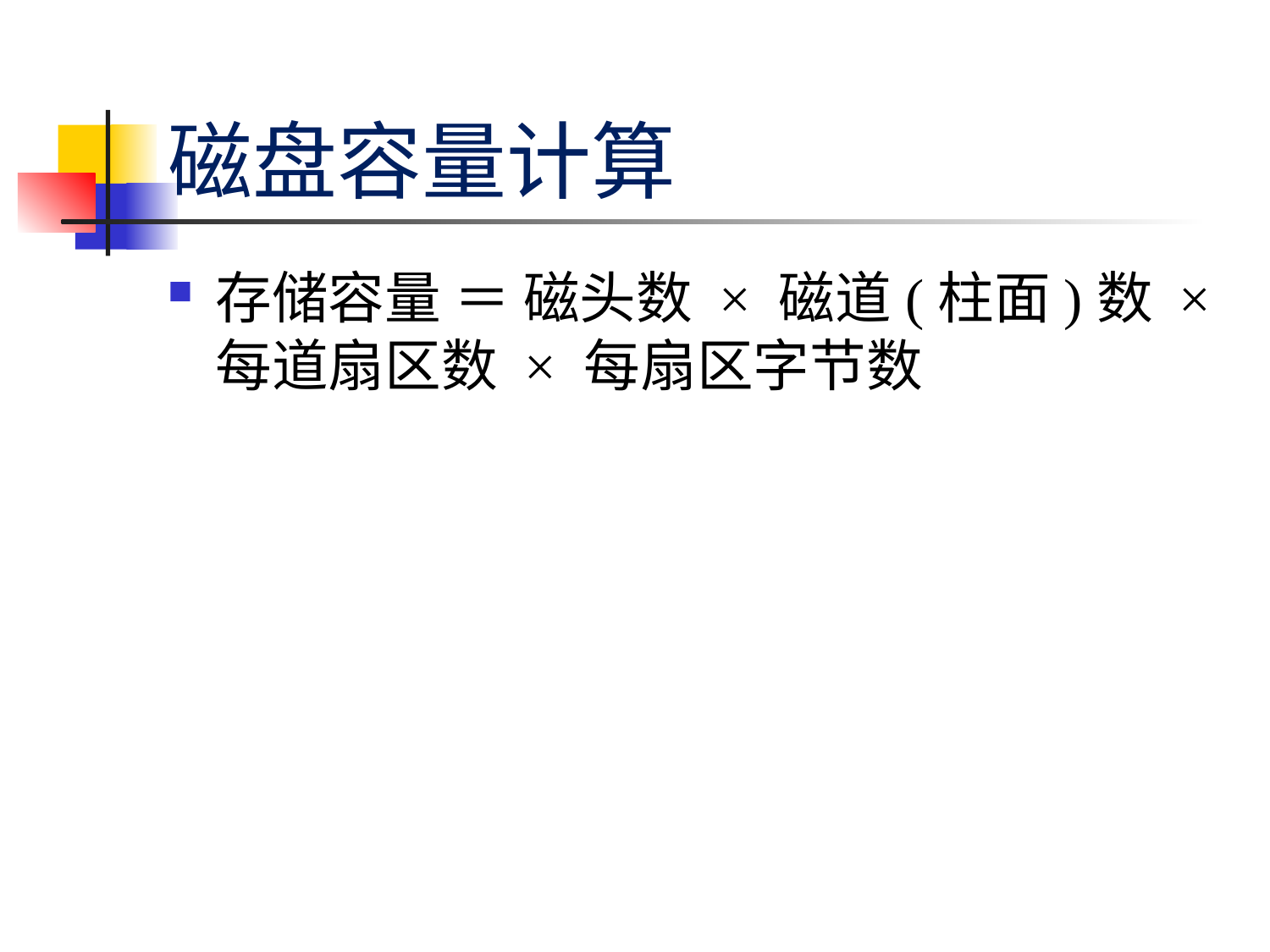

# 磁盘容量计算
存储容量 ＝ 磁头数 × 磁道(柱面)数 × 每道扇区数 × 每扇区字节数